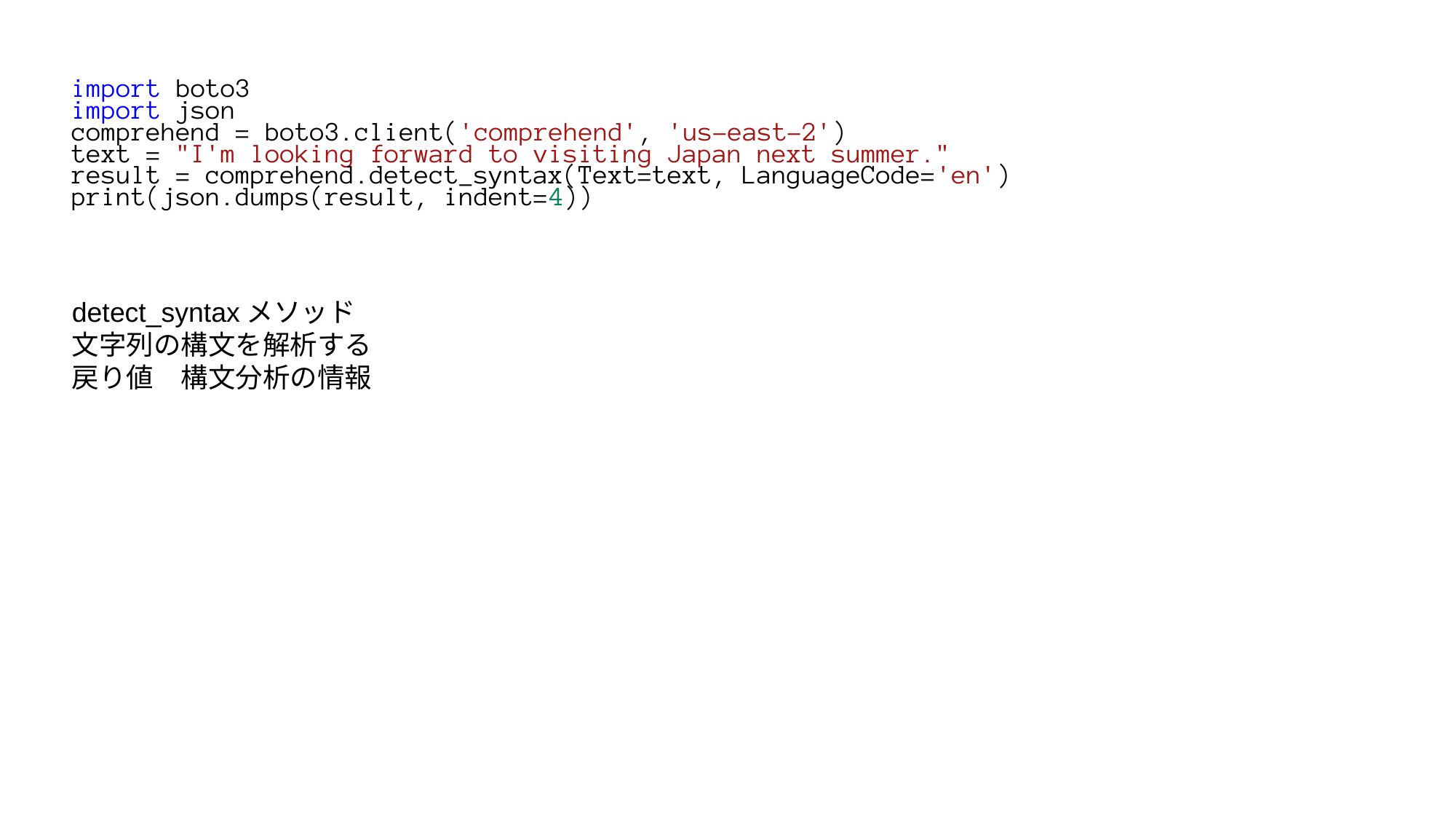

import boto3
import json
comprehend = boto3.client('comprehend', 'us-east-2')
text = "I'm looking forward to visiting Japan next summer."
result = comprehend.detect_syntax(Text=text, LanguageCode='en')
print(json.dumps(result, indent=4))
detect_syntaxメソッド
文字列の構文を解析する
戻り値　構文分析の情報